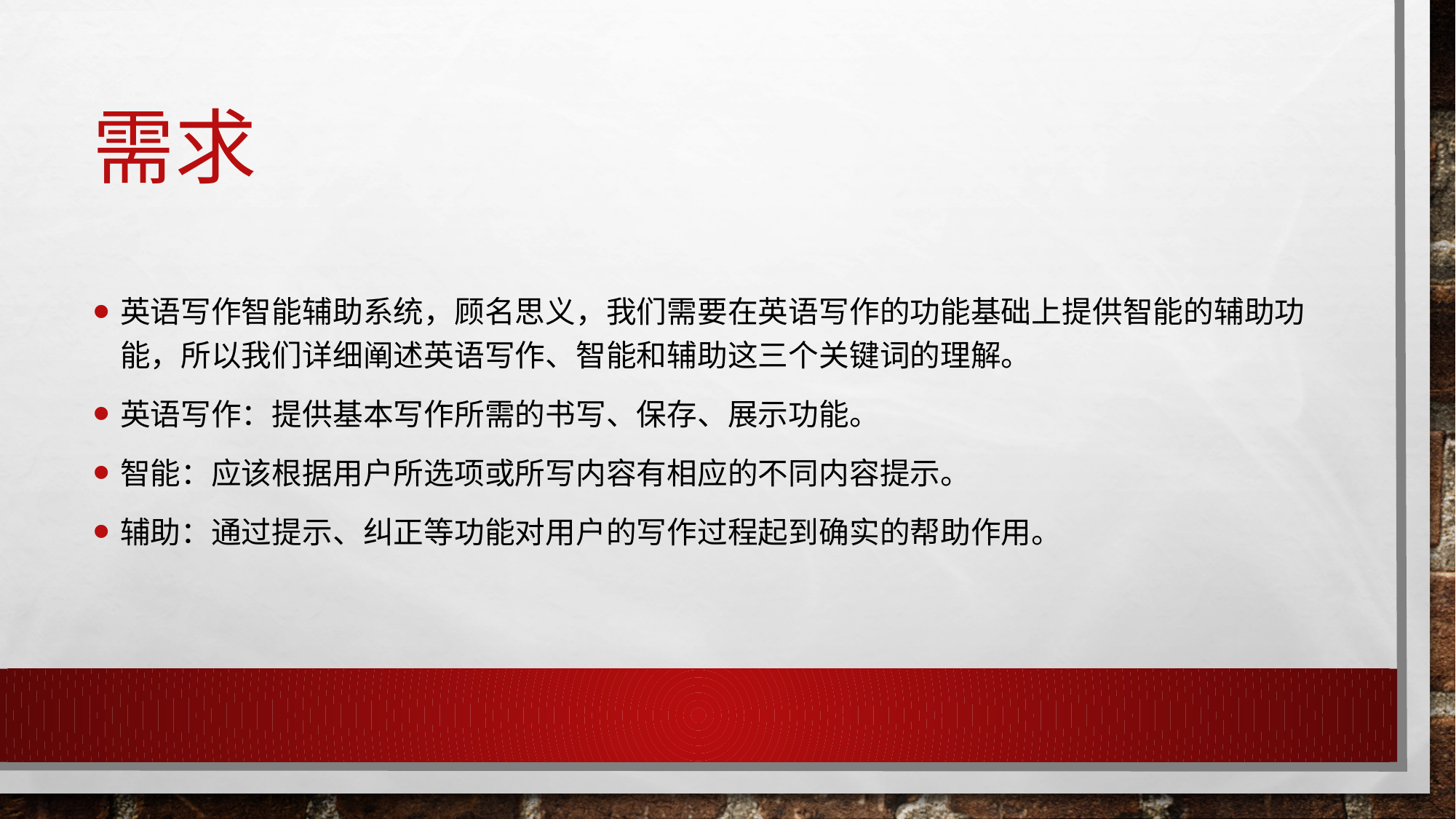

# 需求
英语写作智能辅助系统，顾名思义，我们需要在英语写作的功能基础上提供智能的辅助功能，所以我们详细阐述英语写作、智能和辅助这三个关键词的理解。
英语写作：提供基本写作所需的书写、保存、展示功能。
智能：应该根据用户所选项或所写内容有相应的不同内容提示。
辅助：通过提示、纠正等功能对用户的写作过程起到确实的帮助作用。